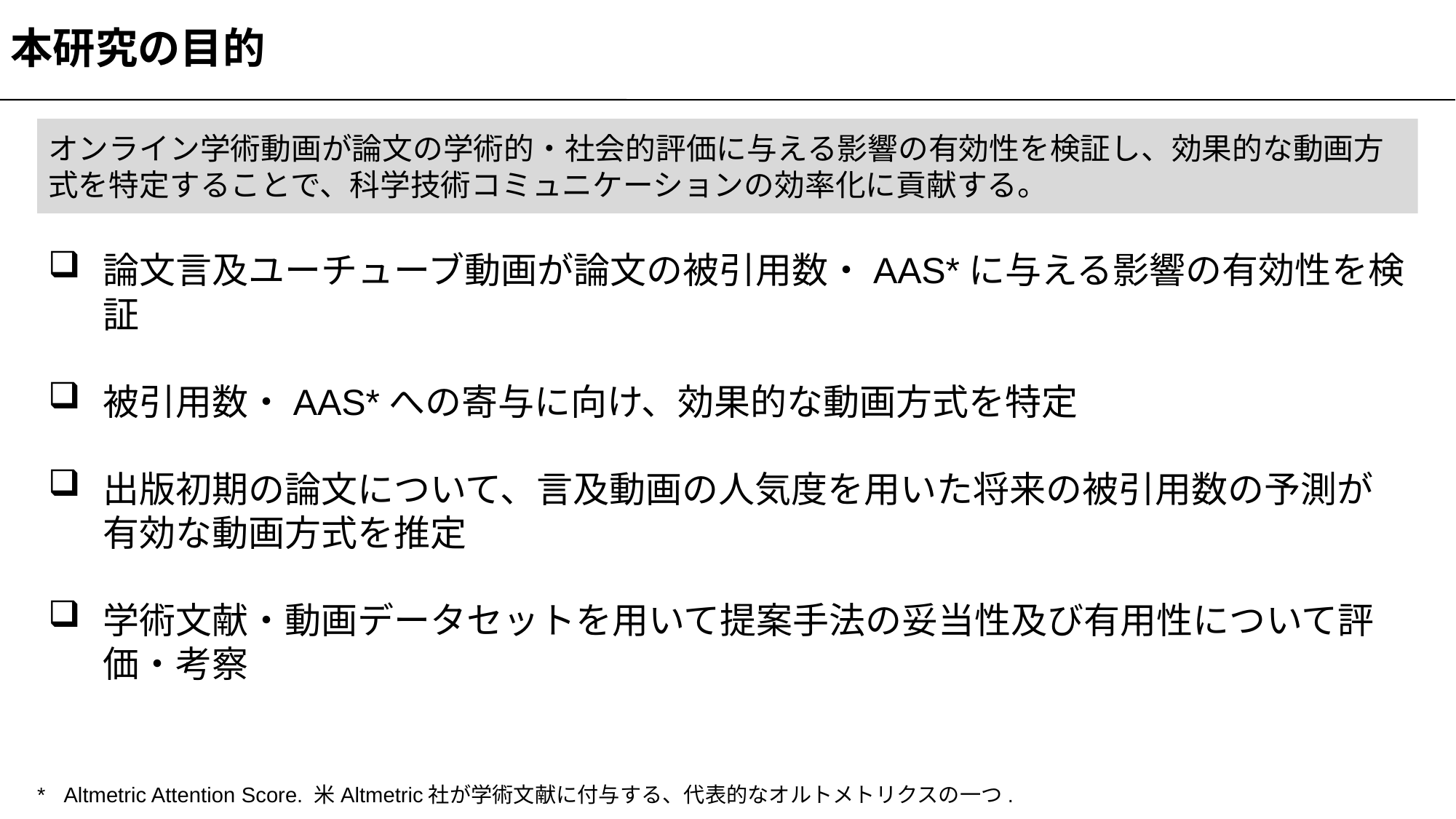

本研究の目的
オンライン学術動画が論文の学術的・社会的評価に与える影響の有効性を検証し、効果的な動画方式を特定することで、科学技術コミュニケーションの効率化に貢献する。
論文言及ユーチューブ動画が論文の被引用数・AAS*に与える影響の有効性を検証

被引用数・AAS*への寄与に向け、効果的な動画方式を特定

出版初期の論文について、言及動画の人気度を用いた将来の被引用数の予測が有効な動画方式を推定

学術文献・動画データセットを用いて提案手法の妥当性及び有用性について評価・考察
*   Altmetric Attention Score. 米Altmetric社が学術文献に付与する、代表的なオルトメトリクスの一つ.